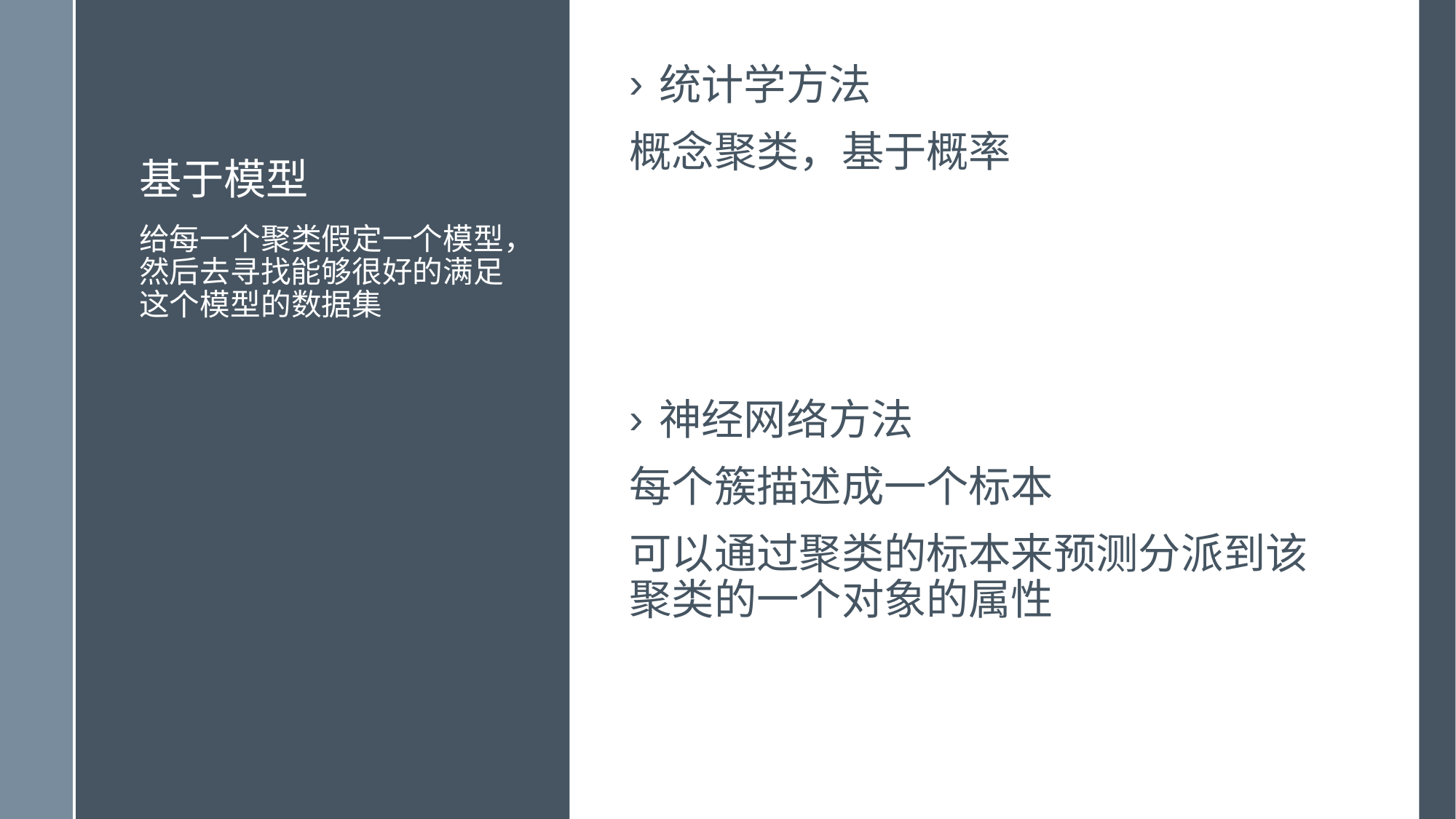

# 基于模型
统计学方法
概念聚类，基于概率

神经网络方法
每个簇描述成一个标本
可以通过聚类的标本来预测分派到该聚类的一个对象的属性
给每一个聚类假定一个模型，然后去寻找能够很好的满足这个模型的数据集